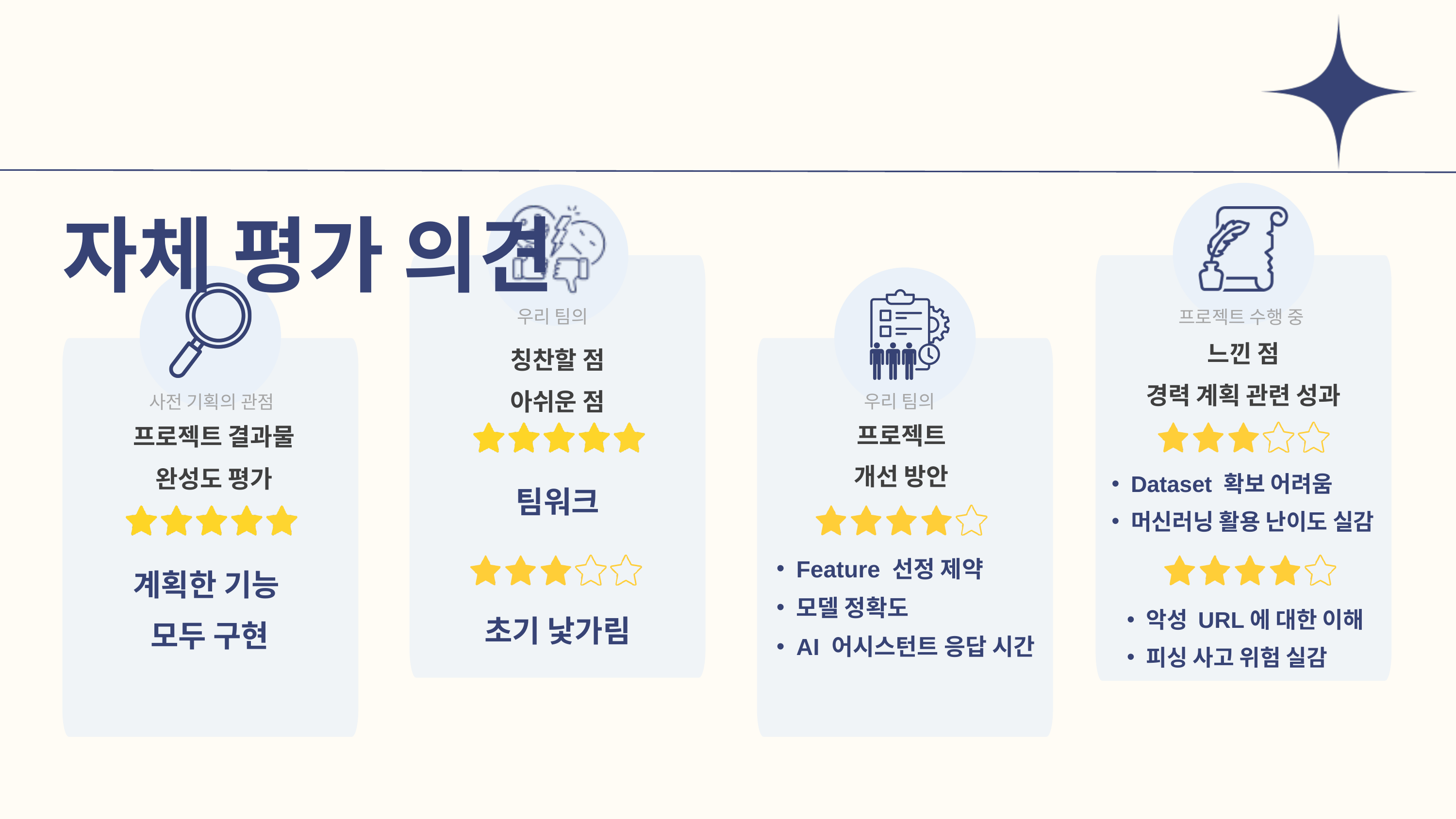

자체 평가 의견

우리 팀의
프로젝트 수행 중
느낀 점
경력 계획 관련 성과
칭찬할 점
아쉬운 점

우리 팀의
사전 기획의 관점
프로젝트 결과물
완성도 평가
프로젝트
개선 방안

Dataset 확보 어려움
머신러닝 활용 난이도 실감

팀워크

Feature 선정 제약
모델 정확도
AI 어시스턴트 응답 시간
계획한 기능
모두 구현

악성 URL에 대한 이해
피싱 사고 위험 실감
초기 낯가림